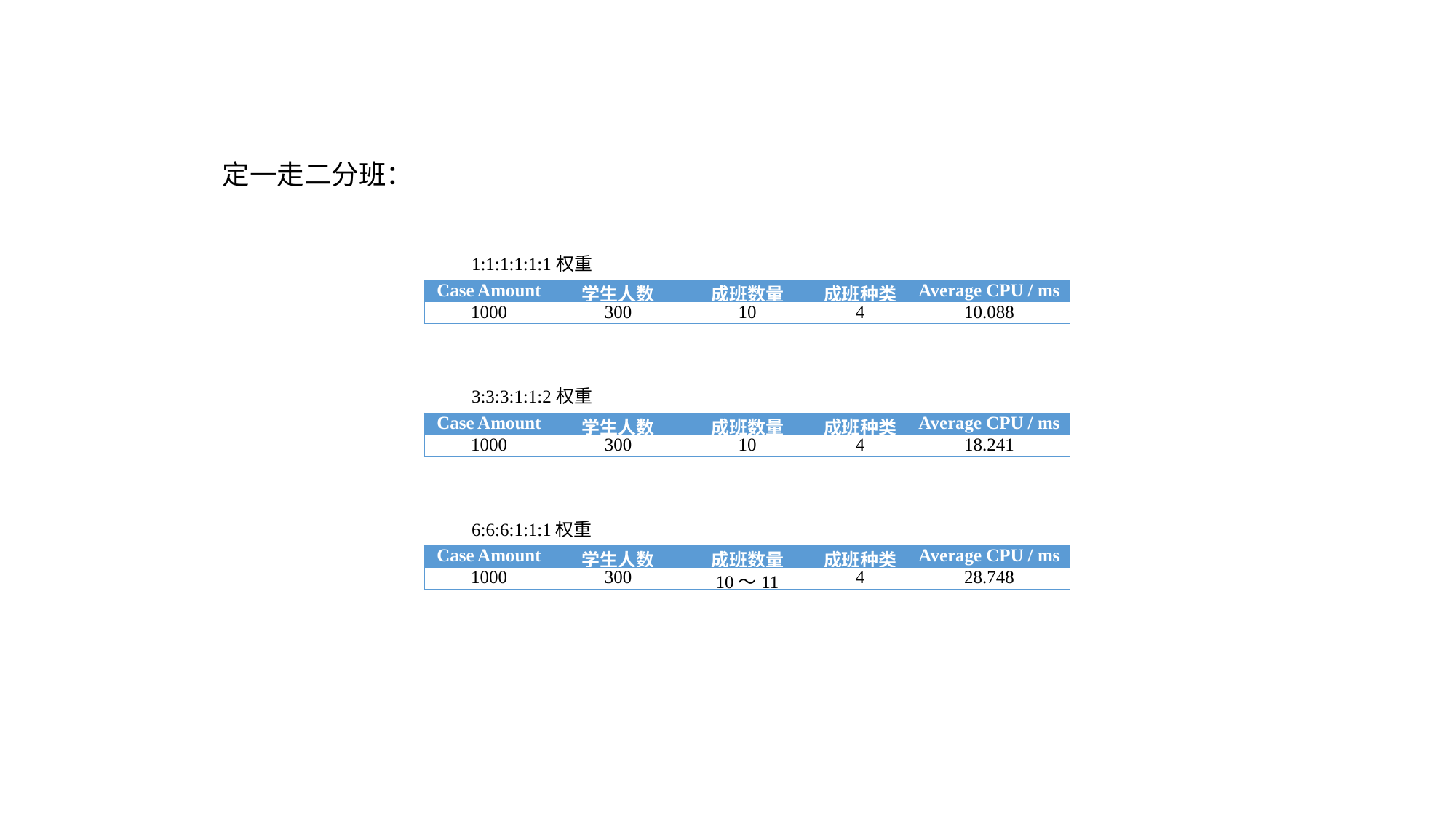

定一走二分班：

1:1:1:1:1:1权重
| Case Amount | 学生人数 | 成班数量 | 成班种类 | Average CPU / ms |
| --- | --- | --- | --- | --- |
| 1000 | 300 | 10 | 4 | 10.088 |

3:3:3:1:1:2权重
| Case Amount | 学生人数 | 成班数量 | 成班种类 | Average CPU / ms |
| --- | --- | --- | --- | --- |
| 1000 | 300 | 10 | 4 | 18.241 |

6:6:6:1:1:1权重
| Case Amount | 学生人数 | 成班数量 | 成班种类 | Average CPU / ms |
| --- | --- | --- | --- | --- |
| 1000 | 300 | 10～11 | 4 | 28.748 |